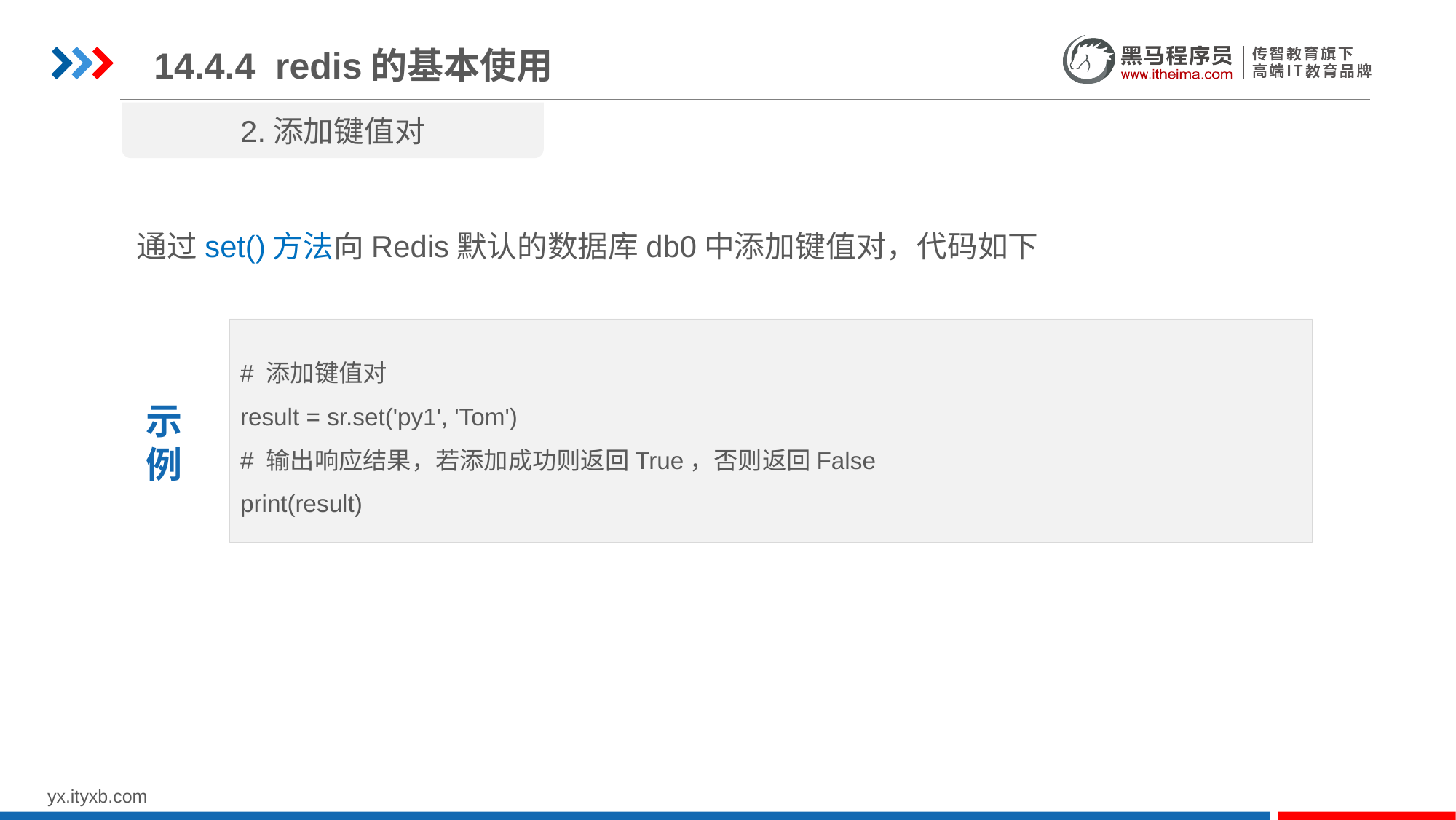

14.4.4  redis的基本使用

2.添加键值对
通过set()方法向Redis默认的数据库db0中添加键值对，代码如下
# 添加键值对
result = sr.set('py1', 'Tom')
# 输出响应结果，若添加成功则返回True，否则返回False
print(result)
示
例